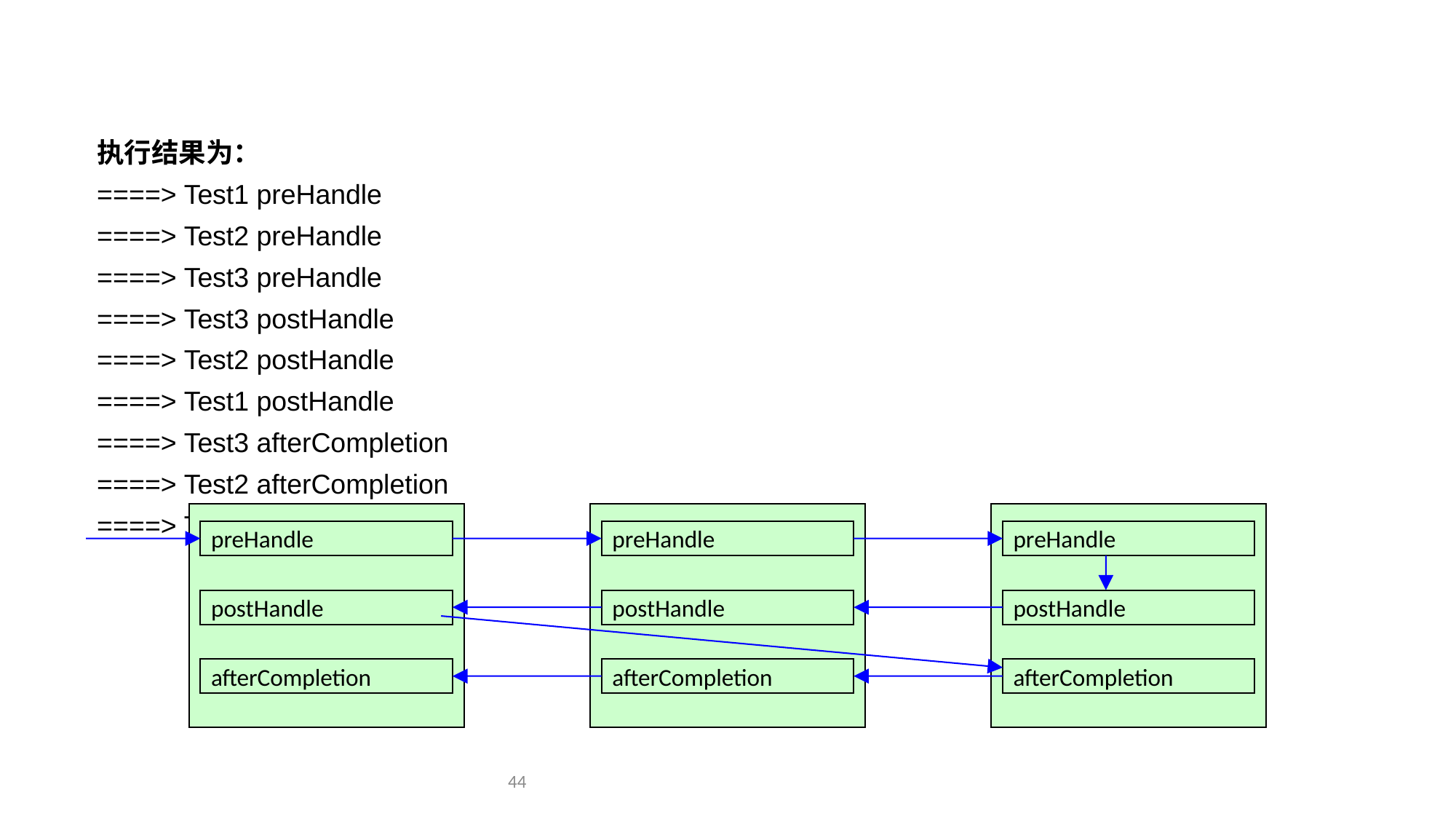

多个拦截器的执行顺序-2
执行结果为：
====> Test1 preHandle
====> Test2 preHandle
====> Test3 preHandle
====> Test3 postHandle
====> Test2 postHandle
====> Test1 postHandle
====> Test3 afterCompletion
====> Test2 afterCompletion
====> Test1 afterCompletion

preHandle
postHandle
afterCompletion

preHandle
postHandle
afterCompletion

preHandle
postHandle
afterCompletion

44